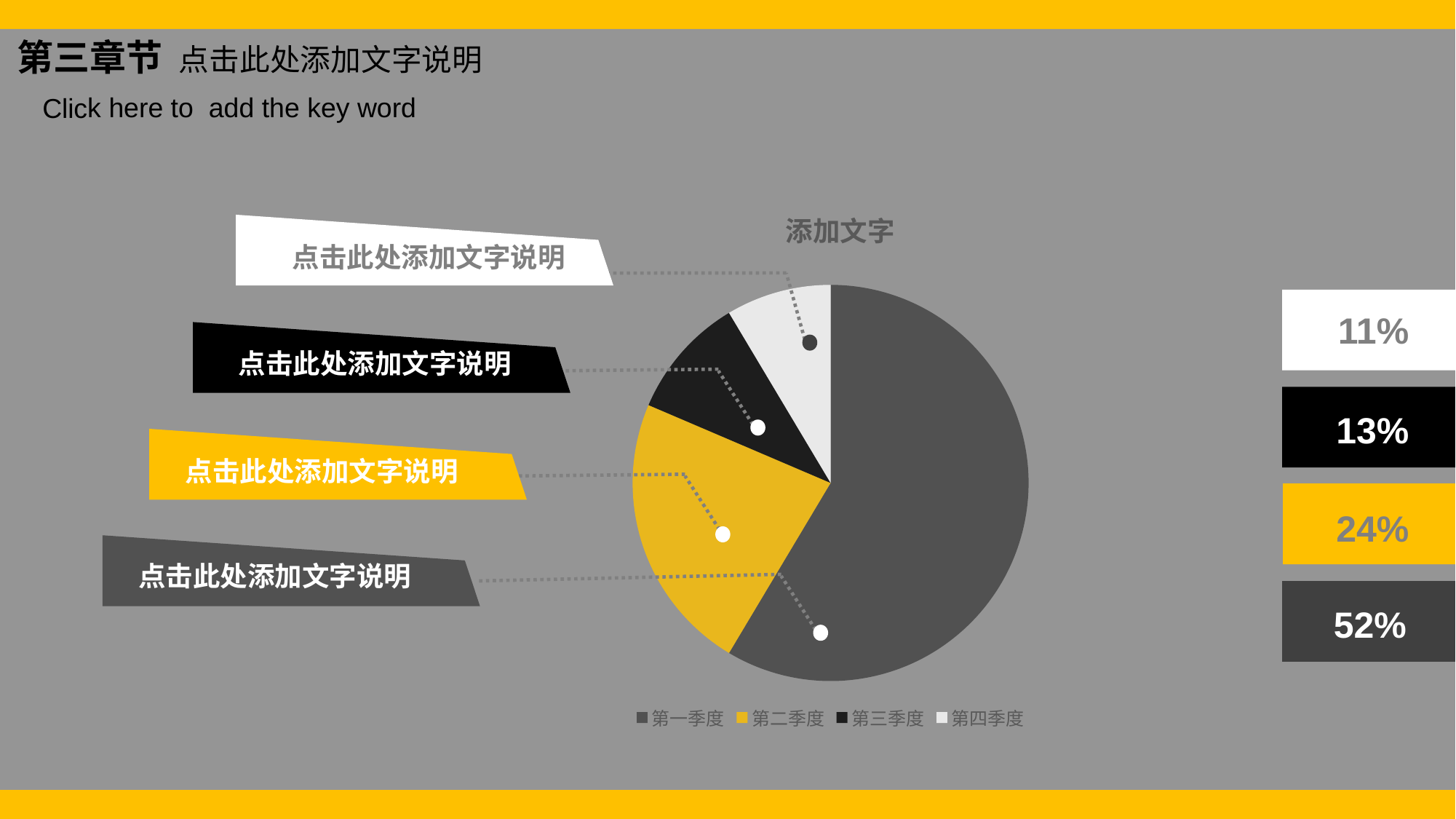

第三章节  点击此处添加文字说明
Click here to  add the key word

### Chart: 添加文字

| Category | 销售额 |
|---|---|
| 第一季度 | 8.2 |
| 第二季度 | 3.2 |
| 第三季度 | 1.4 |
| 第四季度 | 1.2 |
点击此处添加文字说明

11%

点击此处添加文字说明

13%

点击此处添加文字说明

24%

点击此处添加文字说明

52%